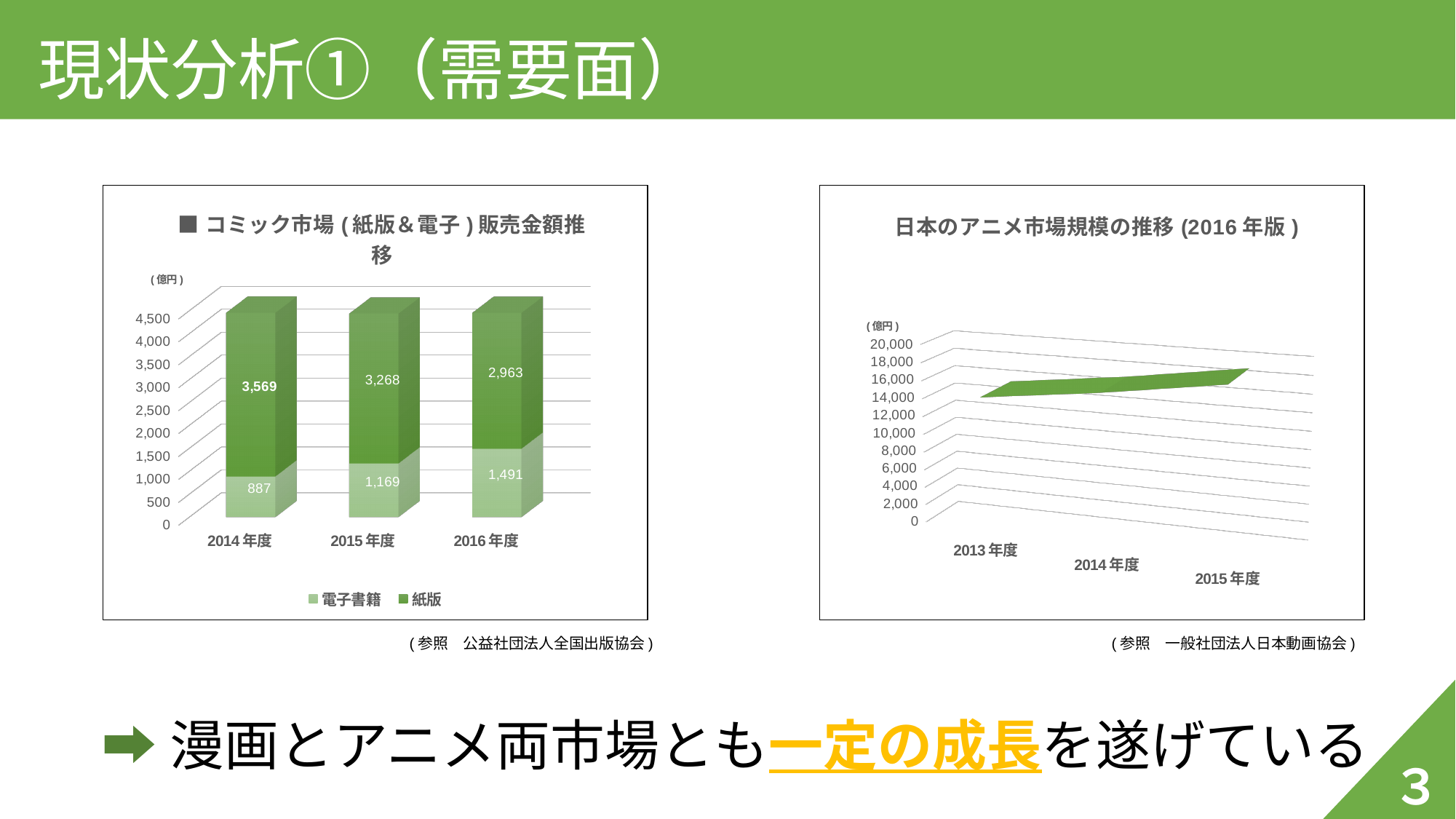

現状分析①（需要面）

[unsupported chart]

[unsupported chart]

(参照　公益社団法人全国出版協会)
(参照　一般社団法人日本動画協会)

➡漫画とアニメ両市場とも一定の成長を遂げている
３